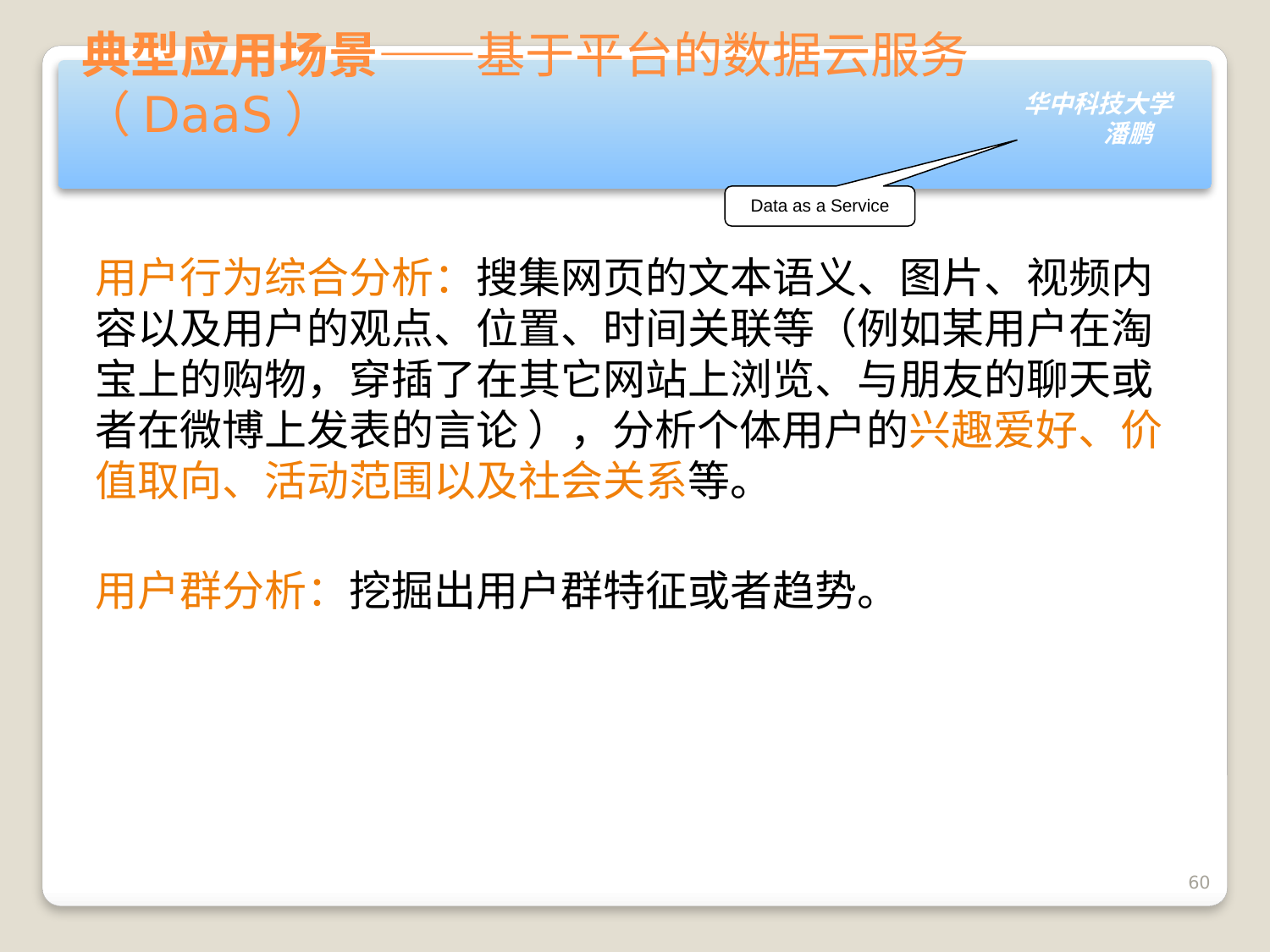

# 典型应用场景——基于平台的数据云服务（DaaS）
Data as a Service
用户行为综合分析：搜集网页的文本语义、图片、视频内容以及用户的观点、位置、时间关联等（例如某用户在淘宝上的购物，穿插了在其它网站上浏览、与朋友的聊天或者在微博上发表的言论 ），分析个体用户的兴趣爱好、价值取向、活动范围以及社会关系等。

用户群分析：挖掘出用户群特征或者趋势。
60